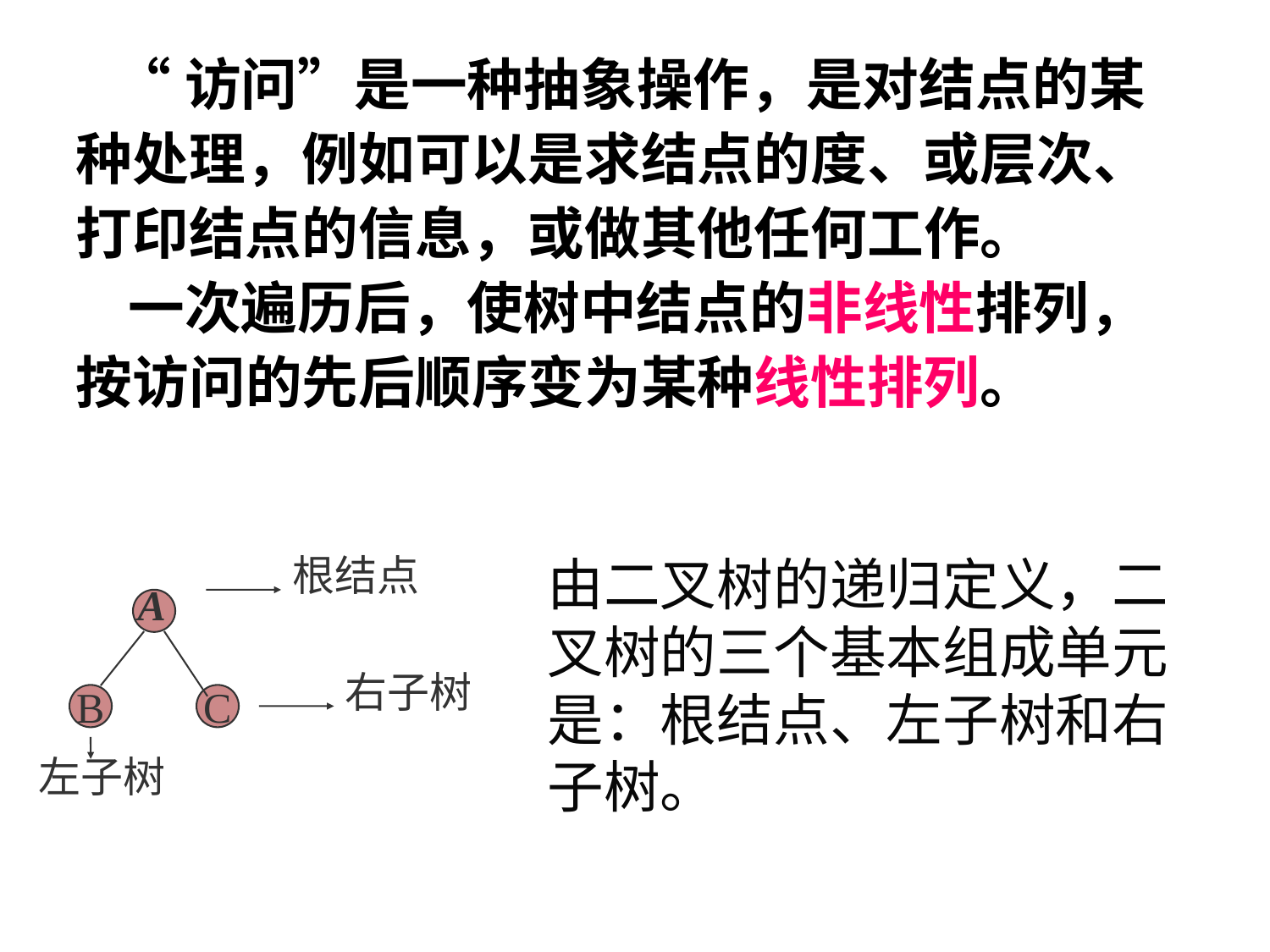

“访问”是一种抽象操作，是对结点的某种处理，例如可以是求结点的度、或层次、打印结点的信息，或做其他任何工作。
   一次遍历后，使树中结点的非线性排列，按访问的先后顺序变为某种线性排列。
由二叉树的递归定义，二叉树的三个基本组成单元是：根结点、左子树和右子树。
根结点
A

右子树
B
C

左子树